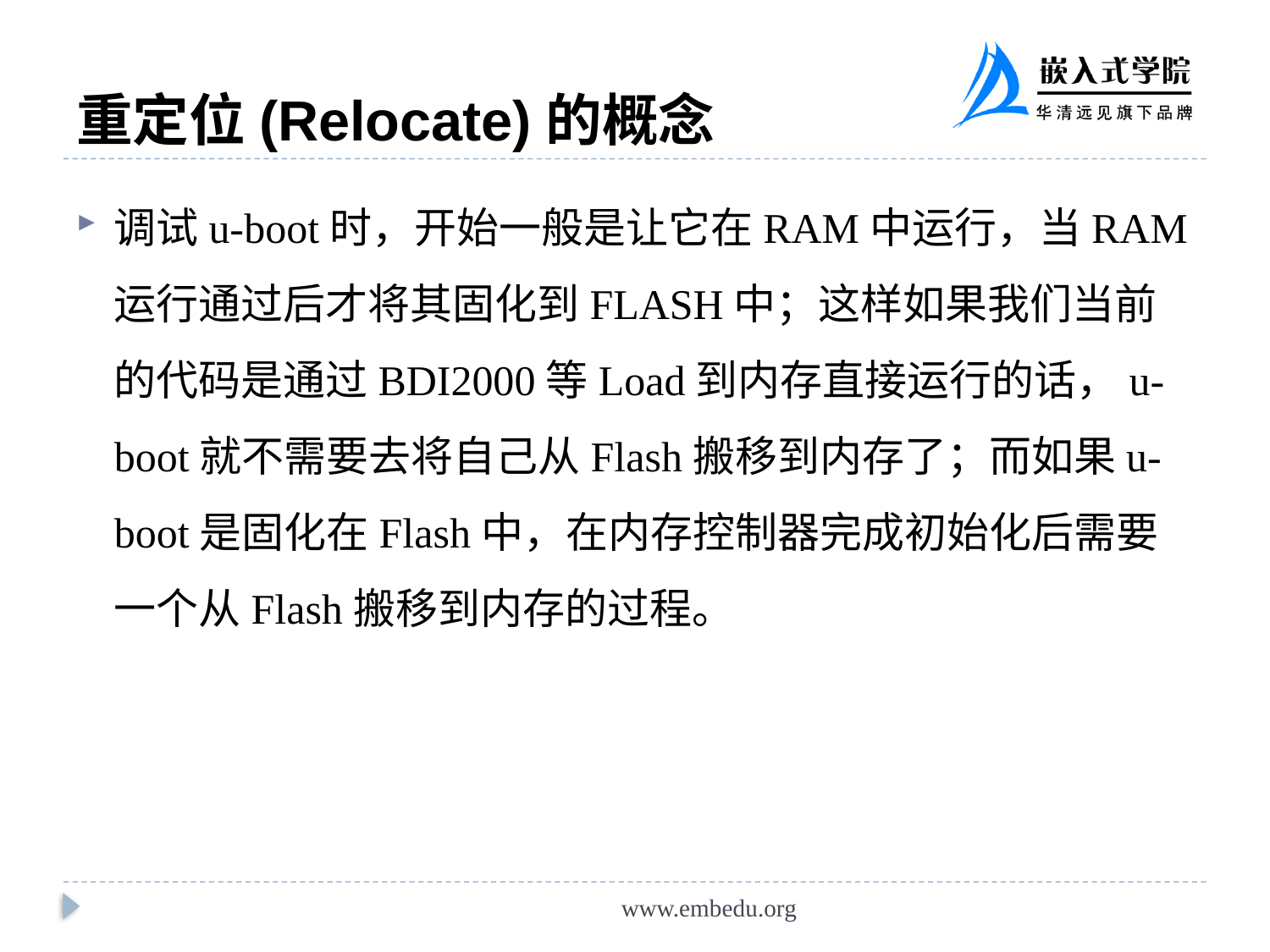

# 重定位(Relocate)的概念
调试u-boot时，开始一般是让它在RAM中运行，当RAM运行通过后才将其固化到FLASH中；这样如果我们当前的代码是通过BDI2000等Load到内存直接运行的话，u-boot就不需要去将自己从Flash搬移到内存了；而如果u-boot是固化在Flash中，在内存控制器完成初始化后需要一个从Flash搬移到内存的过程。
www.embedu.org